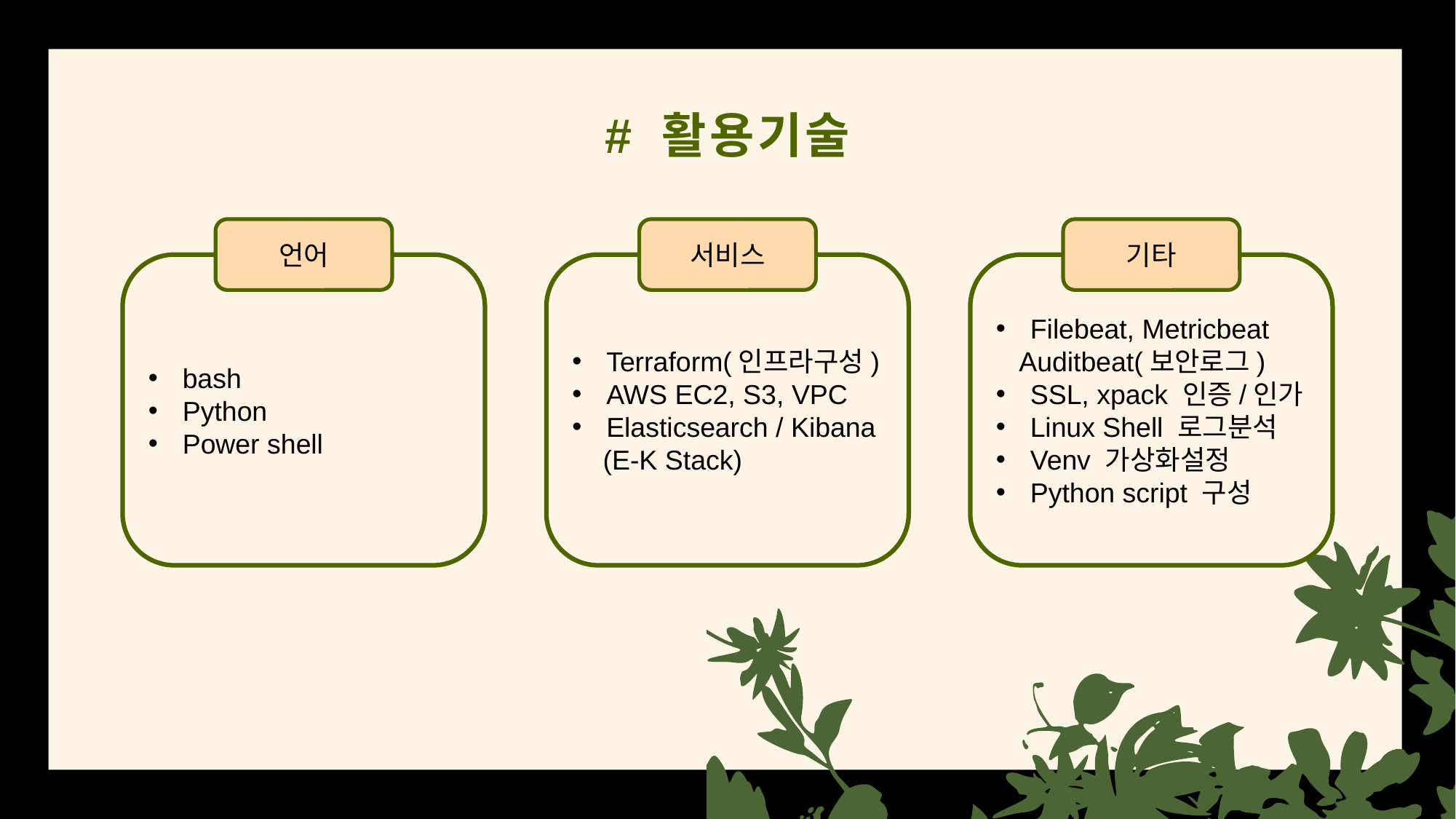

# # 활용기술
언어
bash
Python
Power shell
서비스
Terraform(인프라구성)
AWS EC2, S3, VPC
Elasticsearch / Kibana
    (E-K Stack)
기타
Filebeat, Metricbeat
   Auditbeat(보안로그)
SSL, xpack 인증/인가
Linux Shell 로그분석
Venv 가상화설정
Python script 구성